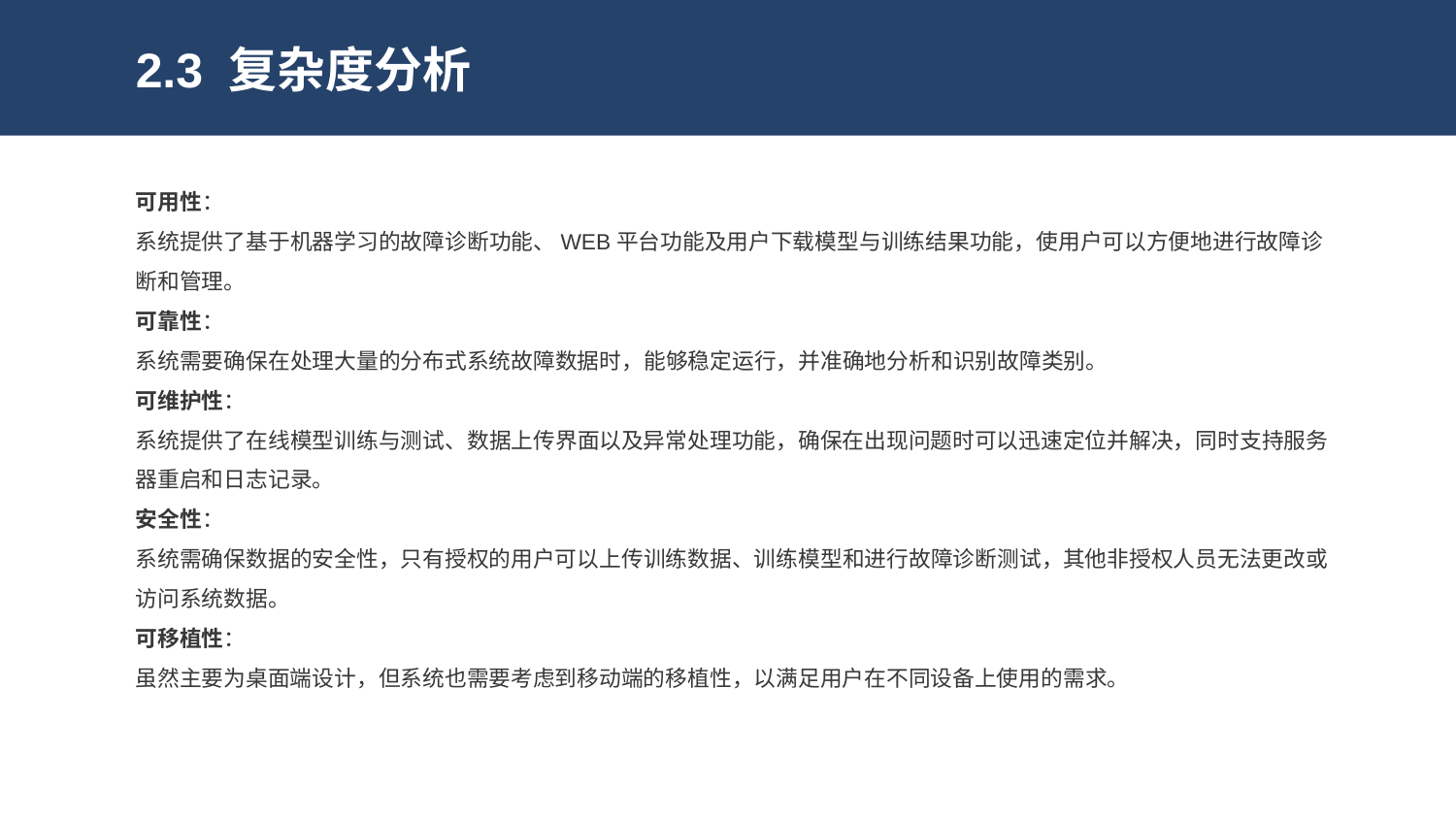

2.3 复杂度分析
可用性：
系统提供了基于机器学习的故障诊断功能、WEB平台功能及用户下载模型与训练结果功能，使用户可以方便地进行故障诊断和管理。
可靠性：
系统需要确保在处理大量的分布式系统故障数据时，能够稳定运行，并准确地分析和识别故障类别。
可维护性：
系统提供了在线模型训练与测试、数据上传界面以及异常处理功能，确保在出现问题时可以迅速定位并解决，同时支持服务器重启和日志记录。
安全性：
系统需确保数据的安全性，只有授权的用户可以上传训练数据、训练模型和进行故障诊断测试，其他非授权人员无法更改或访问系统数据。
可移植性：
虽然主要为桌面端设计，但系统也需要考虑到移动端的移植性，以满足用户在不同设备上使用的需求。